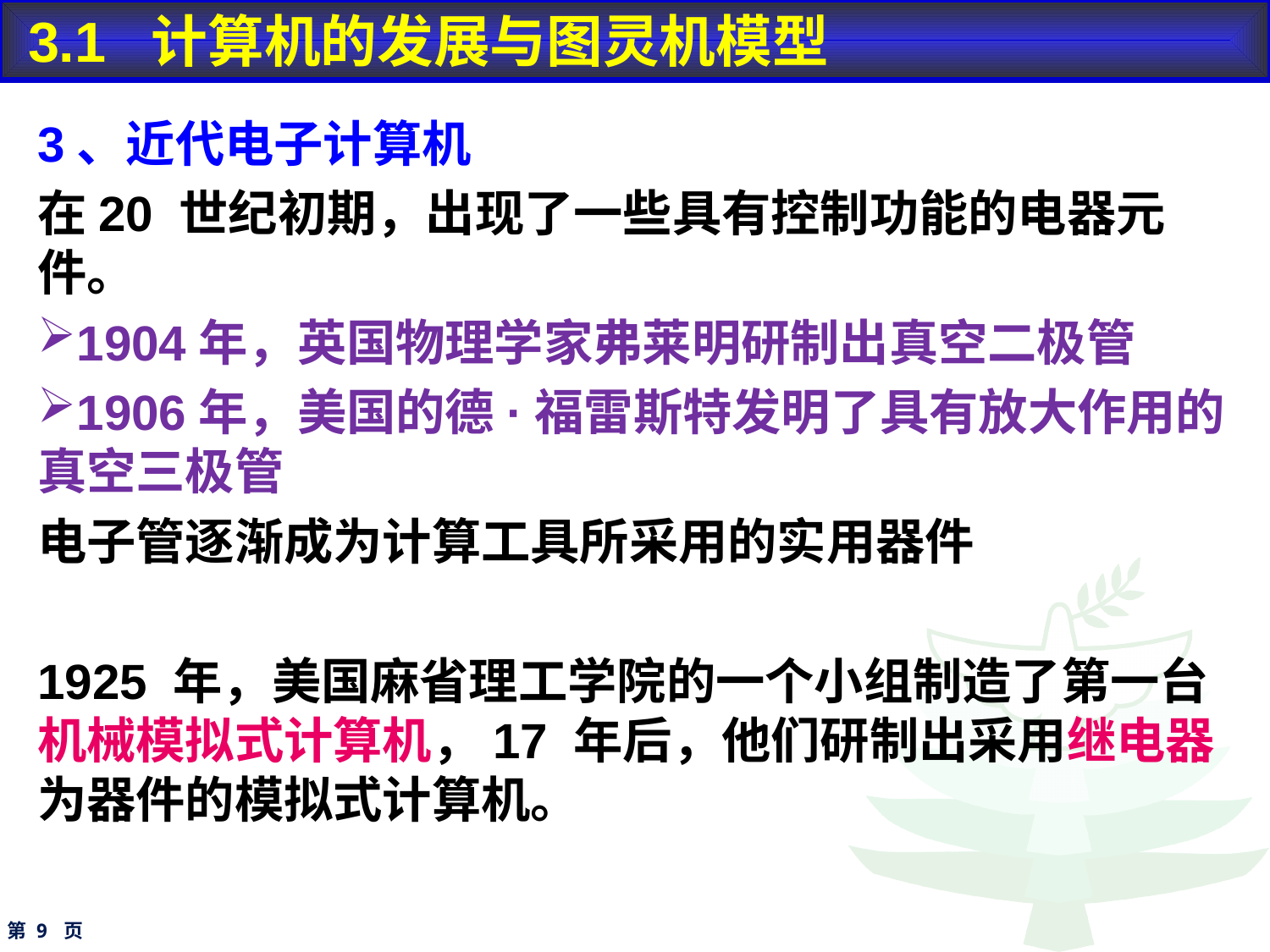

3.1  计算机的发展与图灵机模型
3、近代电子计算机
在20 世纪初期，出现了一些具有控制功能的电器元件。
1904年，英国物理学家弗莱明研制出真空二极管
1906年，美国的德·福雷斯特发明了具有放大作用的真空三极管
电子管逐渐成为计算工具所采用的实用器件

1925 年，美国麻省理工学院的一个小组制造了第一台机械模拟式计算机，17 年后，他们研制出采用继电器为器件的模拟式计算机。